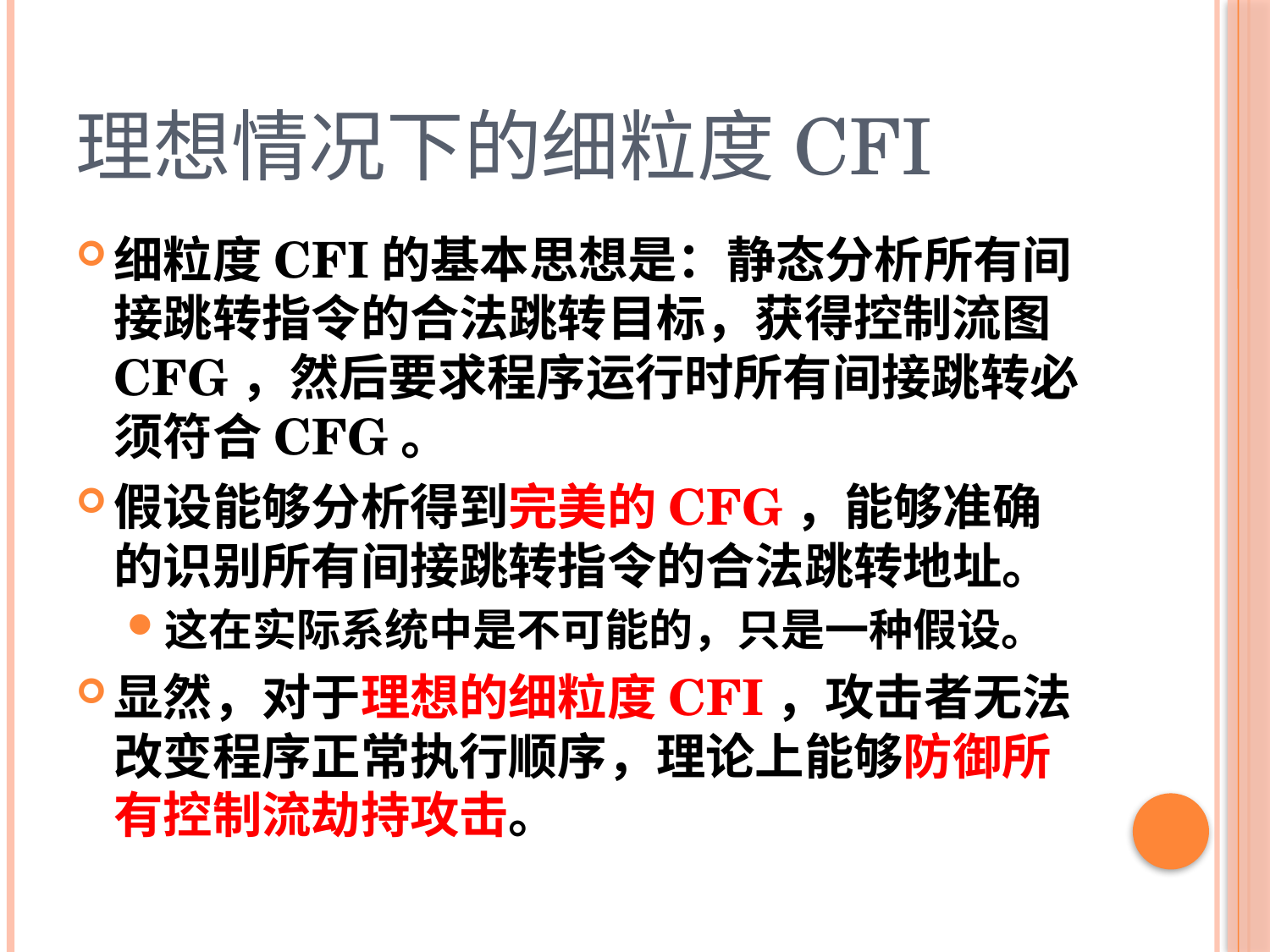

# 理想情况下的细粒度CFI
细粒度CFI的基本思想是：静态分析所有间接跳转指令的合法跳转目标，获得控制流图CFG，然后要求程序运行时所有间接跳转必须符合CFG。
假设能够分析得到完美的CFG，能够准确的识别所有间接跳转指令的合法跳转地址。
这在实际系统中是不可能的，只是一种假设。
显然，对于理想的细粒度CFI，攻击者无法改变程序正常执行顺序，理论上能够防御所有控制流劫持攻击。